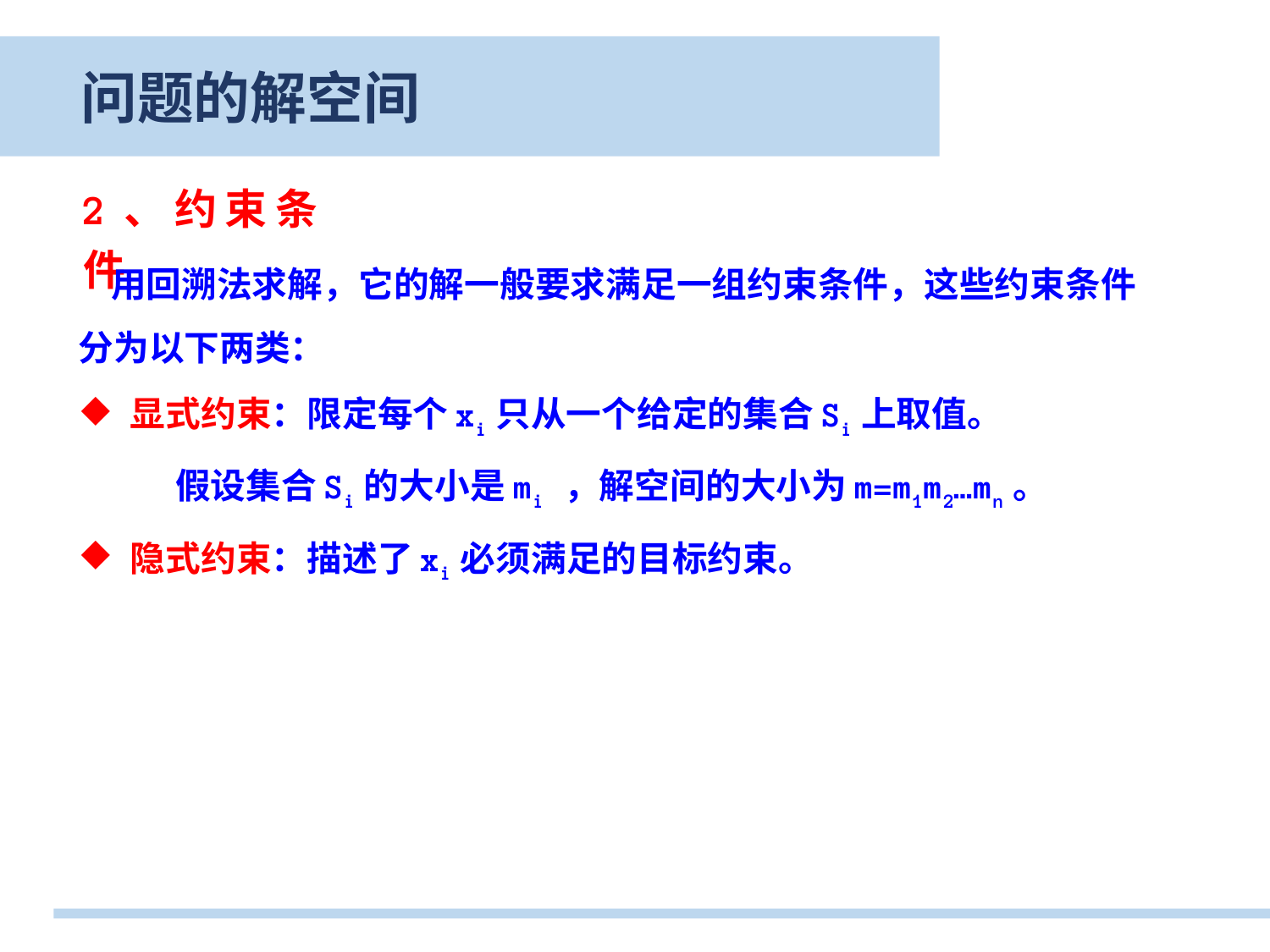

问题的解空间
2、约束条件
   用回溯法求解，它的解一般要求满足一组约束条件，这些约束条件分为以下两类：
 显式约束：限定每个xi只从一个给定的集合Si上取值。
           假设集合Si的大小是mi ，解空间的大小为m=m1m2…mn。
 隐式约束：描述了xi必须满足的目标约束。